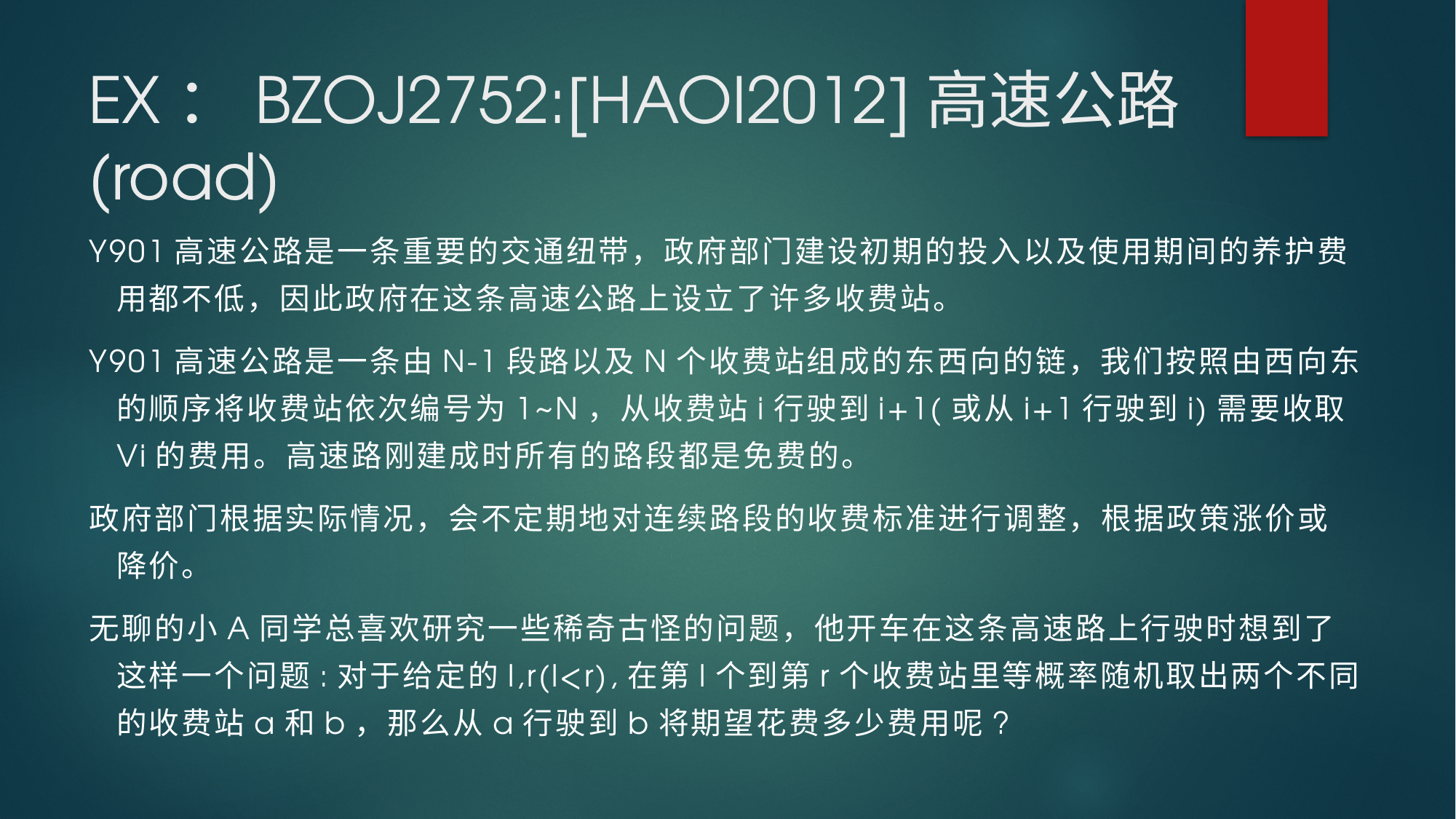

# EX：BZOJ2752:[HAOI2012]高速公路(road)
Y901高速公路是一条重要的交通纽带，政府部门建设初期的投入以及使用期间的养护费用都不低，因此政府在这条高速公路上设立了许多收费站。
Y901高速公路是一条由N-1段路以及N个收费站组成的东西向的链，我们按照由西向东的顺序将收费站依次编号为1~N，从收费站i行驶到i+1(或从i+1行驶到i)需要收取Vi的费用。高速路刚建成时所有的路段都是免费的。
政府部门根据实际情况，会不定期地对连续路段的收费标准进行调整，根据政策涨价或降价。
无聊的小A同学总喜欢研究一些稀奇古怪的问题，他开车在这条高速路上行驶时想到了这样一个问题:对于给定的l,r(l<r),在第l个到第r个收费站里等概率随机取出两个不同的收费站a和b，那么从a行驶到b将期望花费多少费用呢?